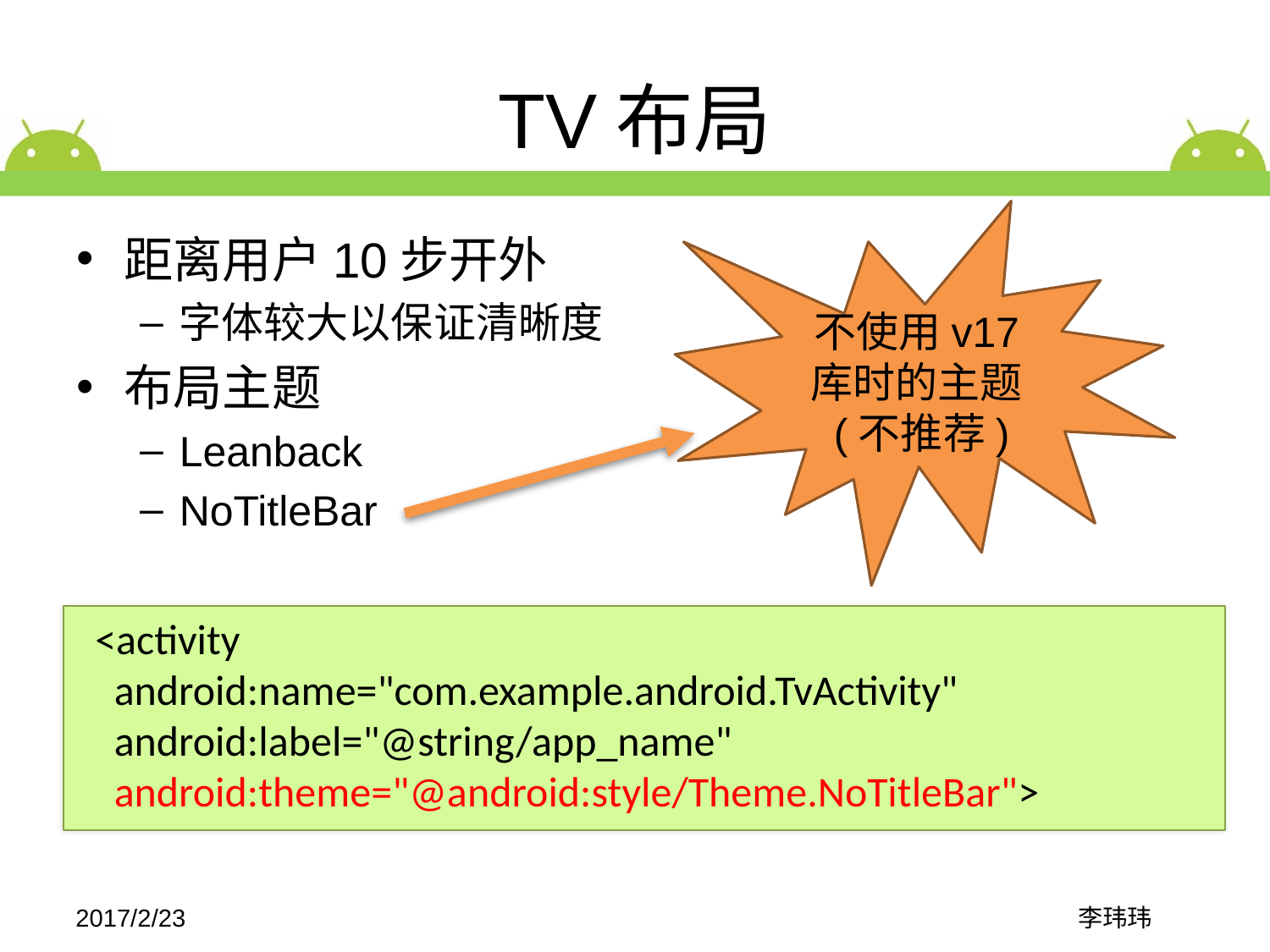

# TV布局
不使用v17库时的主题(不推荐)
距离用户10步开外
字体较大以保证清晰度
布局主题
Leanback
NoTitleBar
  <activity
    android:name="com.example.android.TvActivity"
    android:label="@string/app_name"
    android:theme="@android:style/Theme.NoTitleBar">